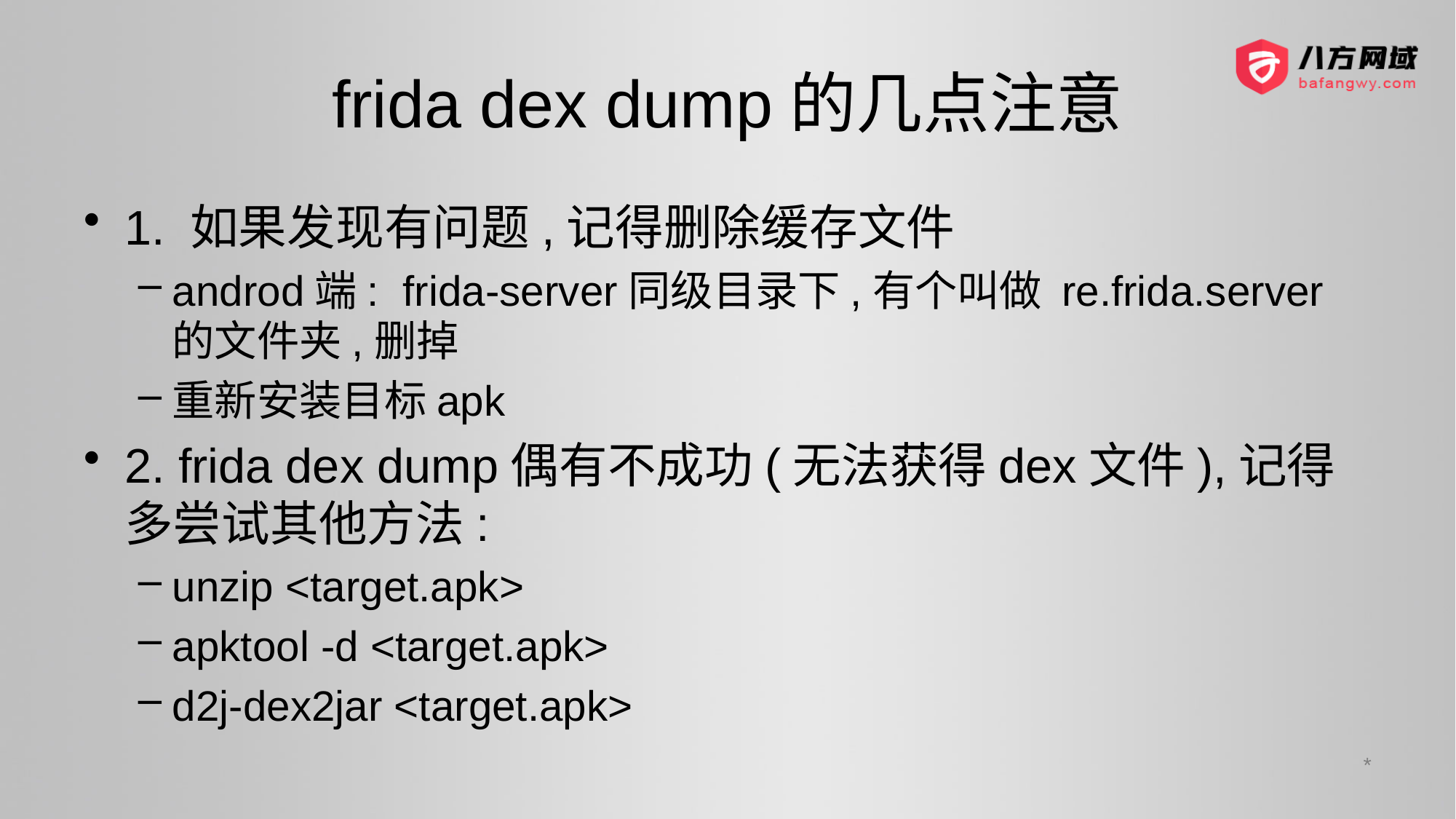

# frida dex dump的几点注意
1. 如果发现有问题,记得删除缓存文件
androd端:  frida-server同级目录下,有个叫做 re.frida.server的文件夹,删掉
重新安装目标apk
2. frida dex dump偶有不成功(无法获得dex文件),记得多尝试其他方法:
unzip <target.apk>
apktool -d <target.apk>
d2j-dex2jar <target.apk>
*